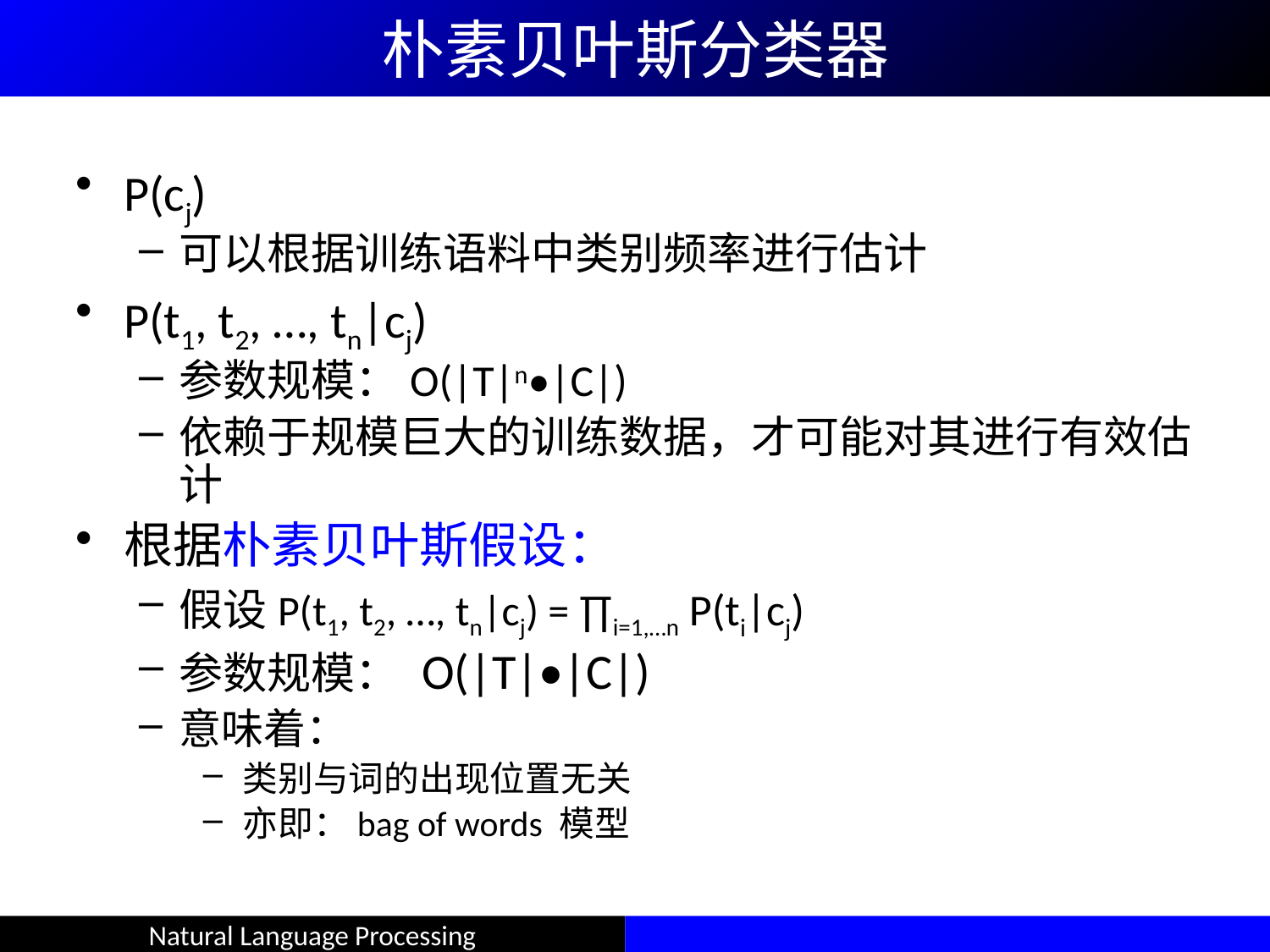

朴素贝叶斯分类器
P(cj)
可以根据训练语料中类别频率进行估计
P(t1, t2, …, tn|cj)
参数规模：O(|T|n•|C|)
依赖于规模巨大的训练数据，才可能对其进行有效估计
根据朴素贝叶斯假设：
假设P(t1, t2, …, tn|cj) = ∏i=1,…n P(ti|cj)
参数规模： O(|T|•|C|)
意味着：
类别与词的出现位置无关
亦即：bag of words 模型